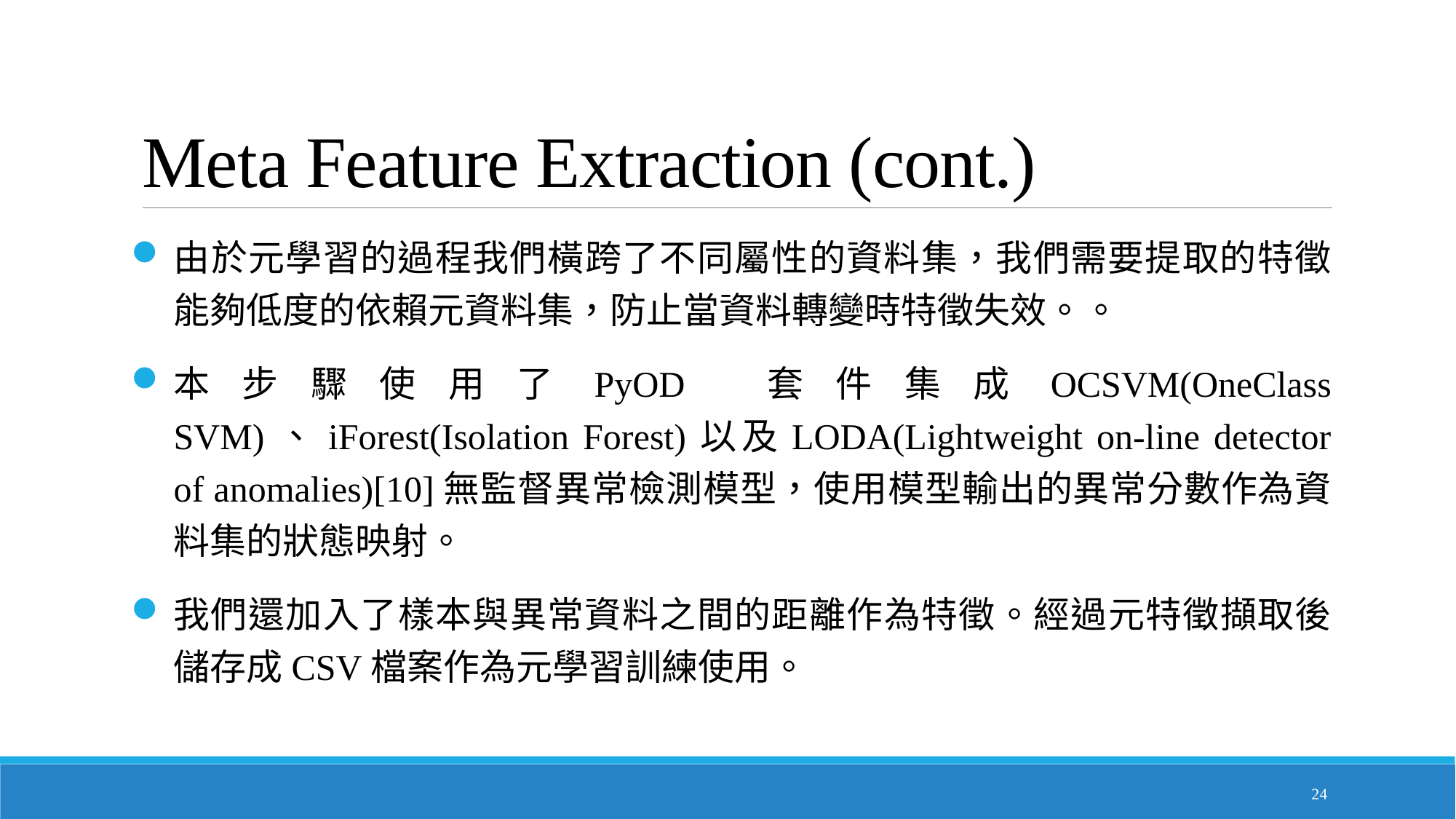

# Meta Feature Extraction (cont.)
由於元學習的過程我們橫跨了不同屬性的資料集，我們需要提取的特徵能夠低度的依賴元資料集，防止當資料轉變時特徵失效。。
本步驟使用了PyOD 套件集成OCSVM(OneClass SVM)、iForest(Isolation Forest)以及LODA(Lightweight on-line detector of anomalies)[10]無監督異常檢測模型，使用模型輸出的異常分數作為資料集的狀態映射。
我們還加入了樣本與異常資料之間的距離作為特徵。經過元特徵擷取後儲存成CSV檔案作為元學習訓練使用。
24